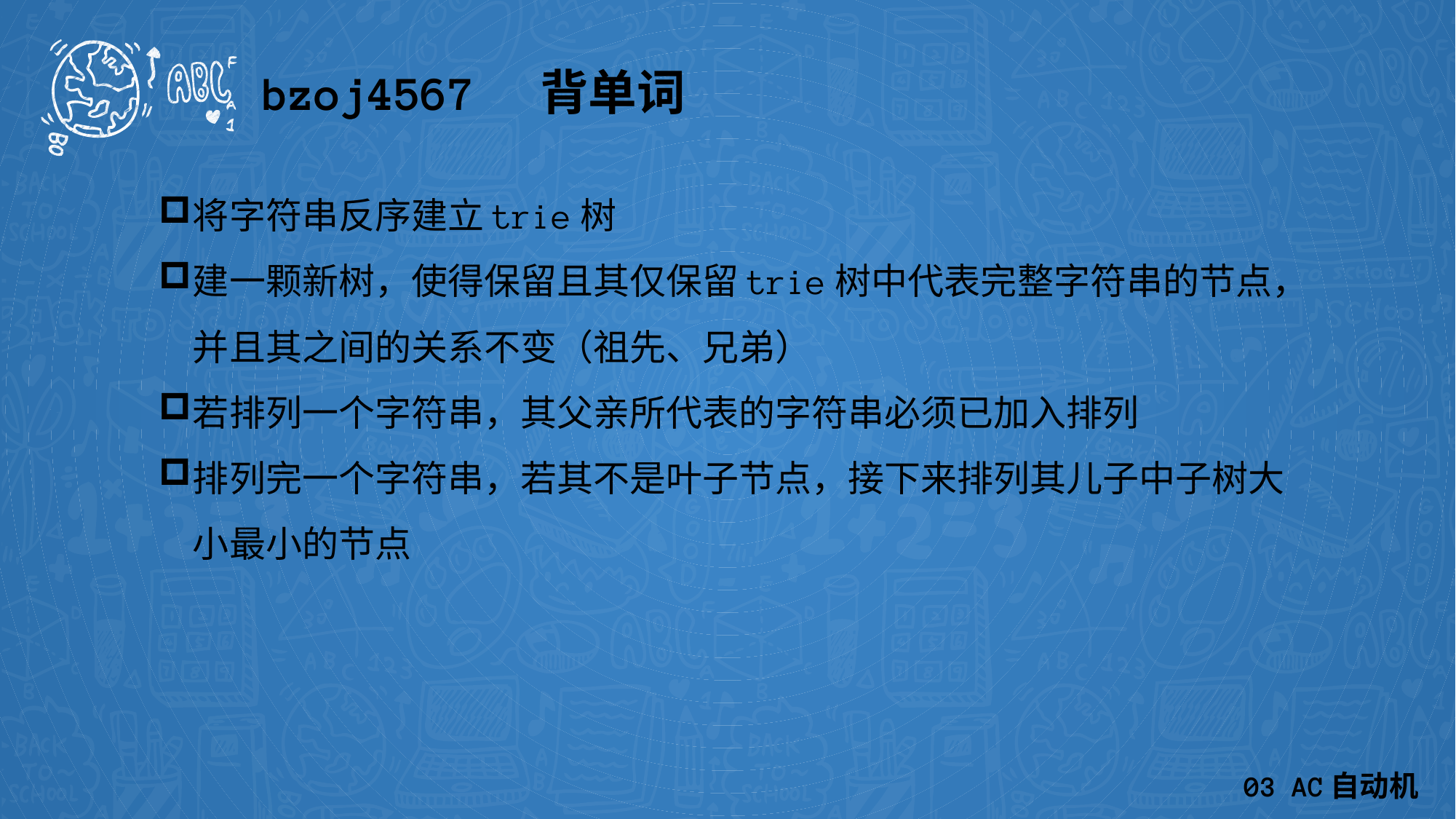

bzoj4567  背单词
将字符串反序建立trie树
建一颗新树，使得保留且其仅保留trie树中代表完整字符串的节点，并且其之间的关系不变（祖先、兄弟）
若排列一个字符串，其父亲所代表的字符串必须已加入排列
排列完一个字符串，若其不是叶子节点，接下来排列其儿子中子树大小最小的节点
03 AC自动机